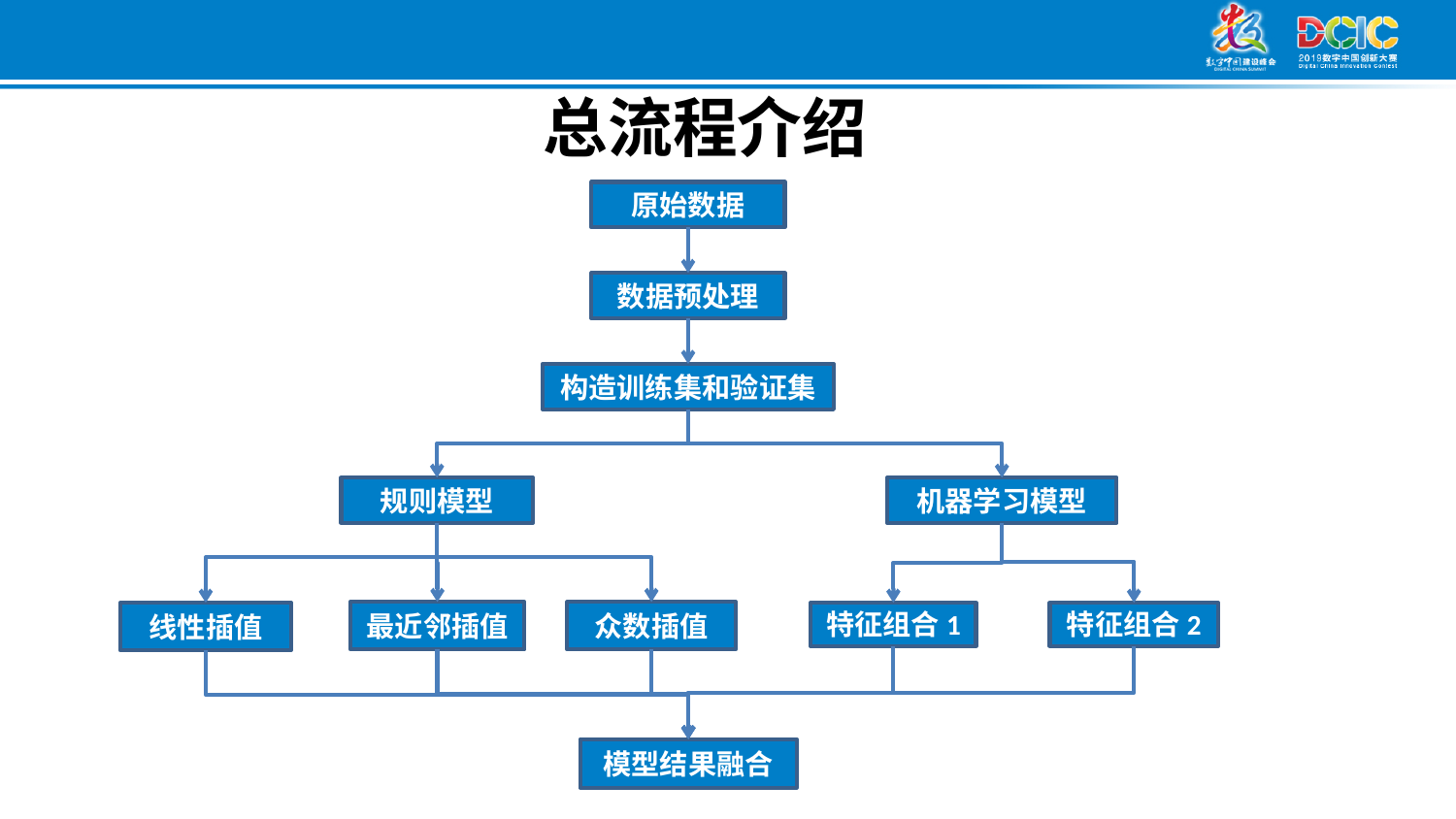

总流程介绍
原始数据
数据预处理
构造训练集和验证集
规则模型
机器学习模型
最近邻插值
众数插值
线性插值
特征组合1
特征组合2
模型结果融合